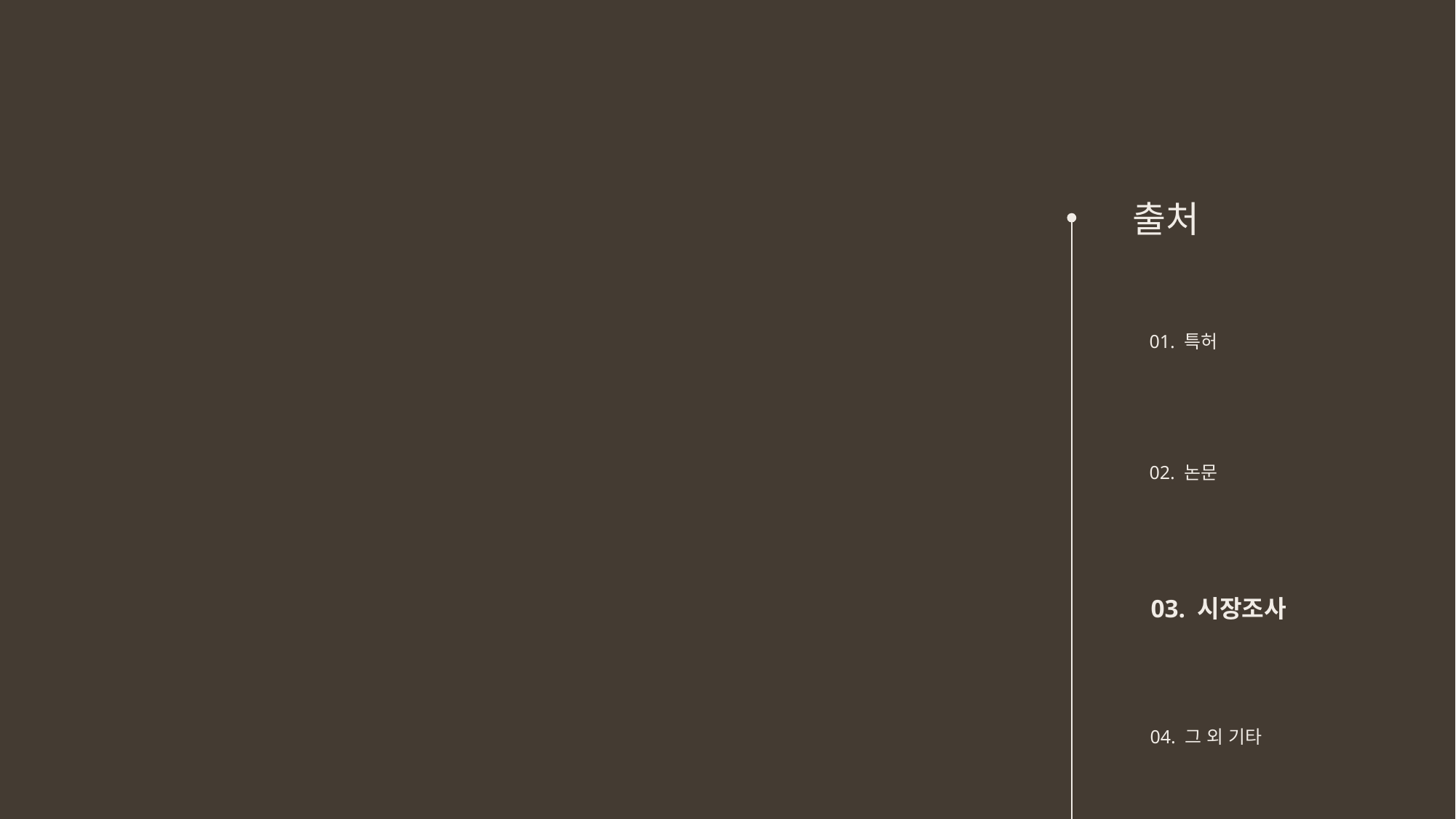

출처

01. 특허
02. 논문
03. 시장조사
04. 그 외 기타